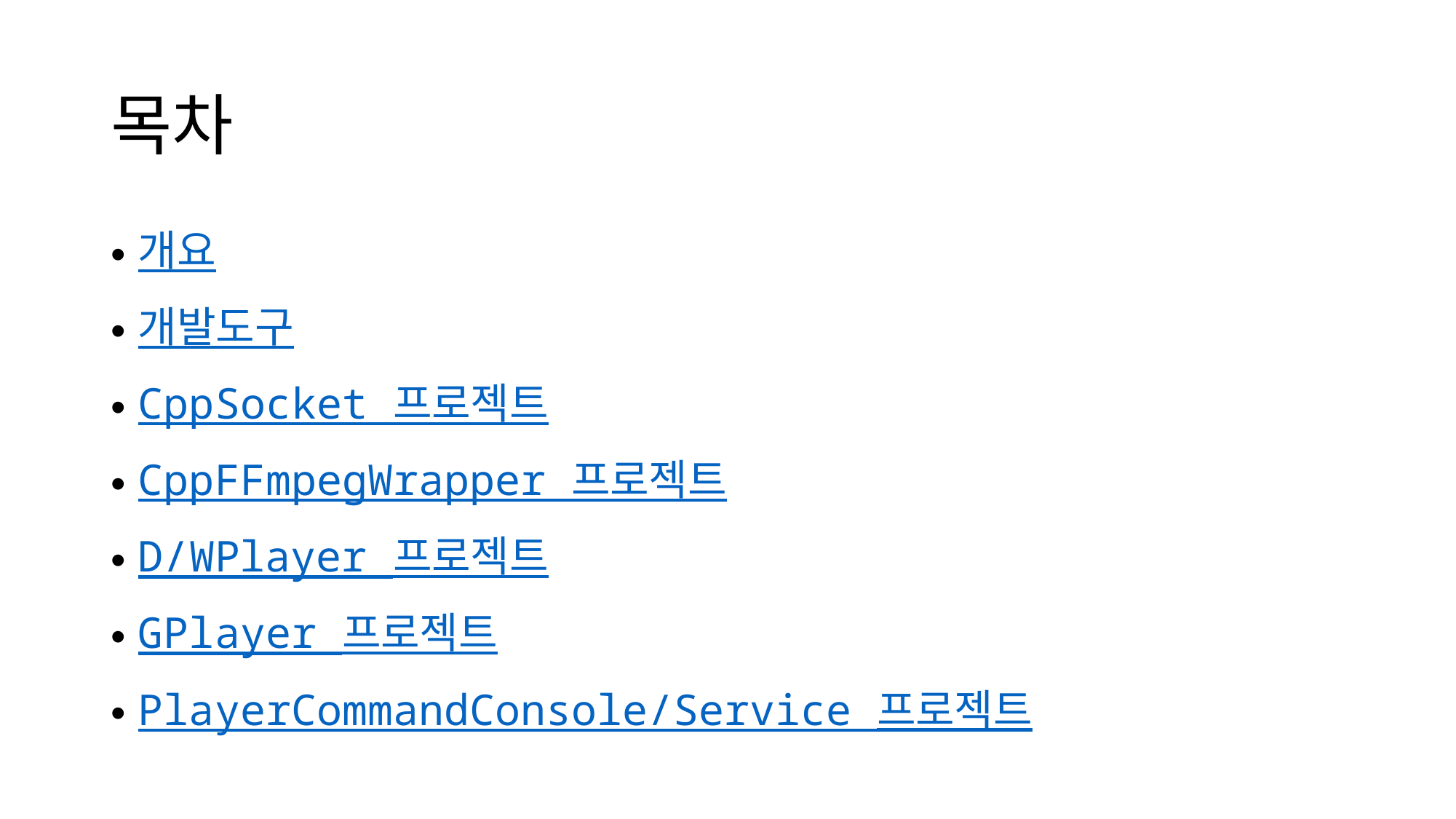

# 목차
개요
개발도구
CppSocket 프로젝트
CppFFmpegWrapper 프로젝트
D/WPlayer 프로젝트
GPlayer 프로젝트
PlayerCommandConsole/Service 프로젝트